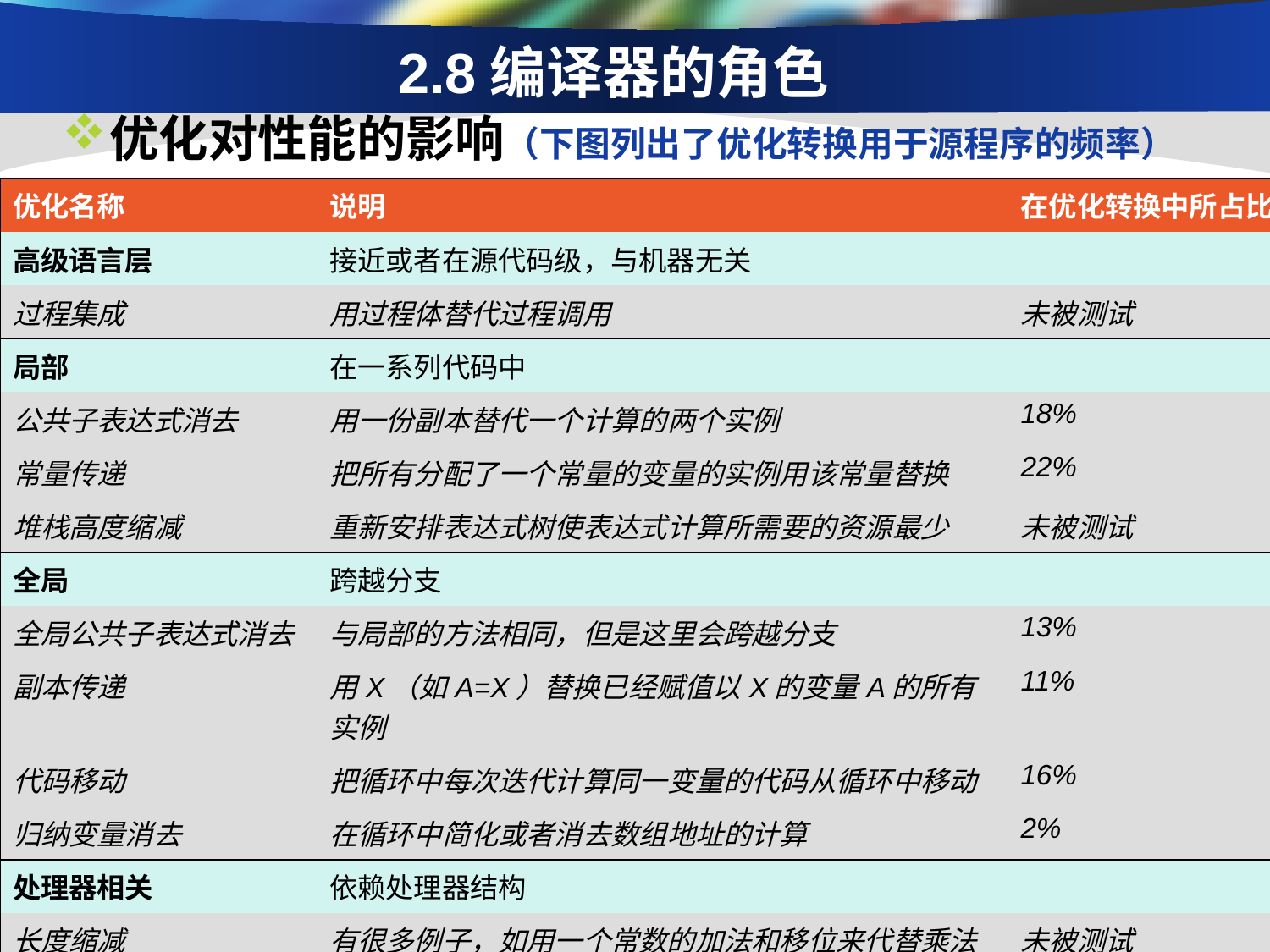

# 2.8编译器的角色
优化对性能的影响（下图列出了优化转换用于源程序的频率）
| 优化名称 | 说明 | 在优化转换中所占比例 |
| --- | --- | --- |
| 高级语言层 | 接近或者在源代码级，与机器无关 |  |
| 过程集成 | 用过程体替代过程调用 | 未被测试 |
| 局部 | 在一系列代码中 |  |
| 公共子表达式消去 | 用一份副本替代一个计算的两个实例 | 18% |
| 常量传递 | 把所有分配了一个常量的变量的实例用该常量替换 | 22% |
| 堆栈高度缩减 | 重新安排表达式树使表达式计算所需要的资源最少 | 未被测试 |
| 全局 | 跨越分支 |  |
| 全局公共子表达式消去 | 与局部的方法相同，但是这里会跨越分支 | 13% |
| 副本传递 | 用X（如A=X）替换已经赋值以X的变量A的所有实例 | 11% |
| 代码移动 | 把循环中每次迭代计算同一变量的代码从循环中移动 | 16% |
| 归纳变量消去 | 在循环中简化或者消去数组地址的计算 | 2% |
| 处理器相关 | 依赖处理器结构 |  |
| 长度缩减 | 有很多例子，如用一个常数的加法和移位来代替乘法 | 未被测试 |
| 流水线调度 | 重新对指令进行排序以改进流水线的性能 | 未被测试 |
| 分支偏移优化 | 选择到达目标的最短分支位移路径 | 未被测试 |
80